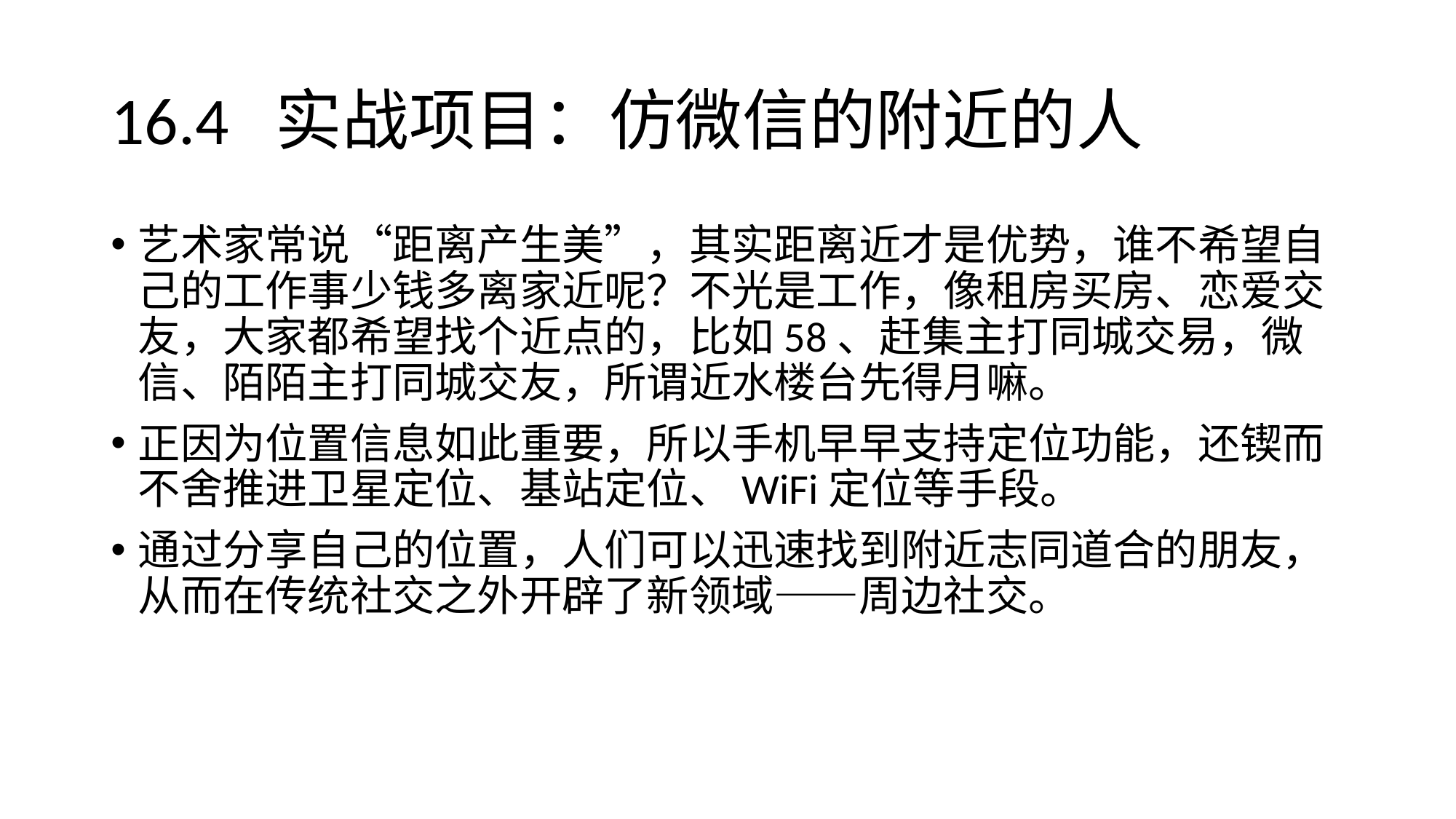

# 16.4  实战项目：仿微信的附近的人
艺术家常说“距离产生美”，其实距离近才是优势，谁不希望自己的工作事少钱多离家近呢？不光是工作，像租房买房、恋爱交友，大家都希望找个近点的，比如58、赶集主打同城交易，微信、陌陌主打同城交友，所谓近水楼台先得月嘛。
正因为位置信息如此重要，所以手机早早支持定位功能，还锲而不舍推进卫星定位、基站定位、WiFi定位等手段。
通过分享自己的位置，人们可以迅速找到附近志同道合的朋友，从而在传统社交之外开辟了新领域——周边社交。